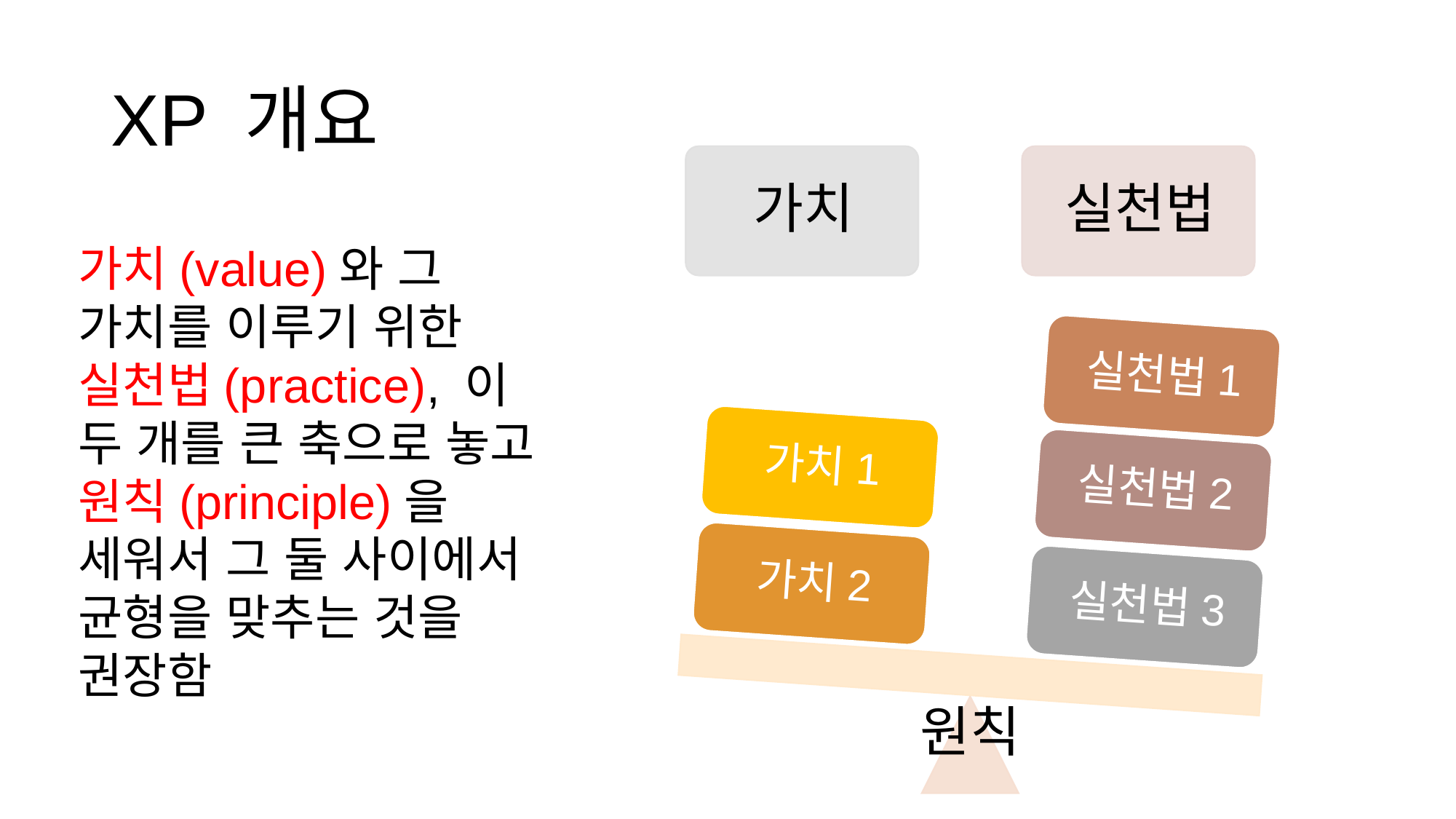

# XP 개요
가치
실천법
실천법3
실천법2
실천법1
가치2
가치1
가치(value)와 그 가치를 이루기 위한 실천법(practice), 이 두 개를 큰 축으로 놓고 원칙(principle)을 세워서 그 둘 사이에서 균형을 맞추는 것을 권장함
원칙